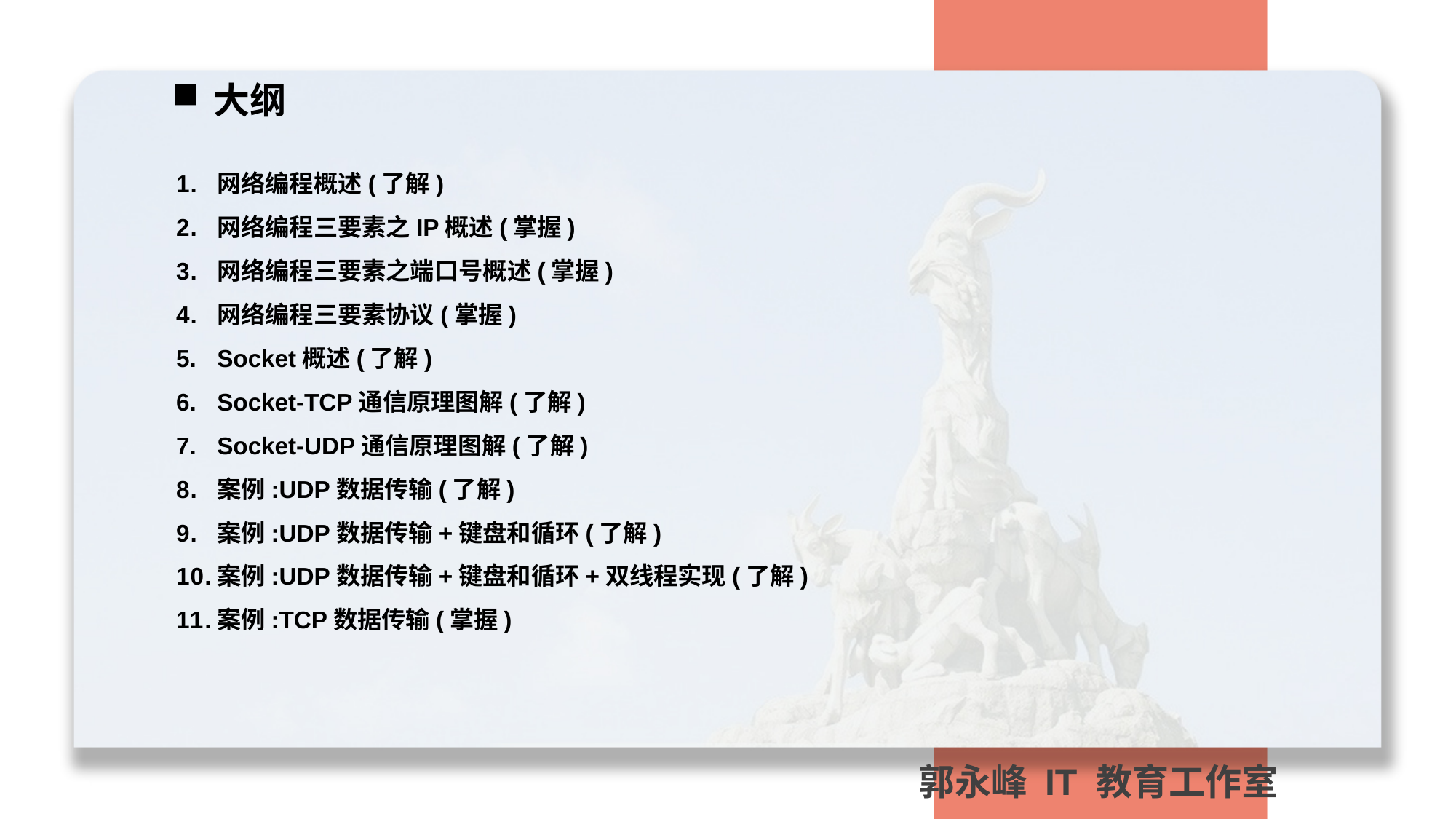

大纲
网络编程概述(了解)
网络编程三要素之IP概述(掌握)
网络编程三要素之端口号概述(掌握)
网络编程三要素协议(掌握)
Socket概述(了解)
Socket-TCP通信原理图解(了解)
Socket-UDP通信原理图解(了解)
案例:UDP数据传输(了解)
案例:UDP数据传输+键盘和循环(了解)
案例:UDP数据传输+键盘和循环+双线程实现(了解)
案例:TCP数据传输(掌握)